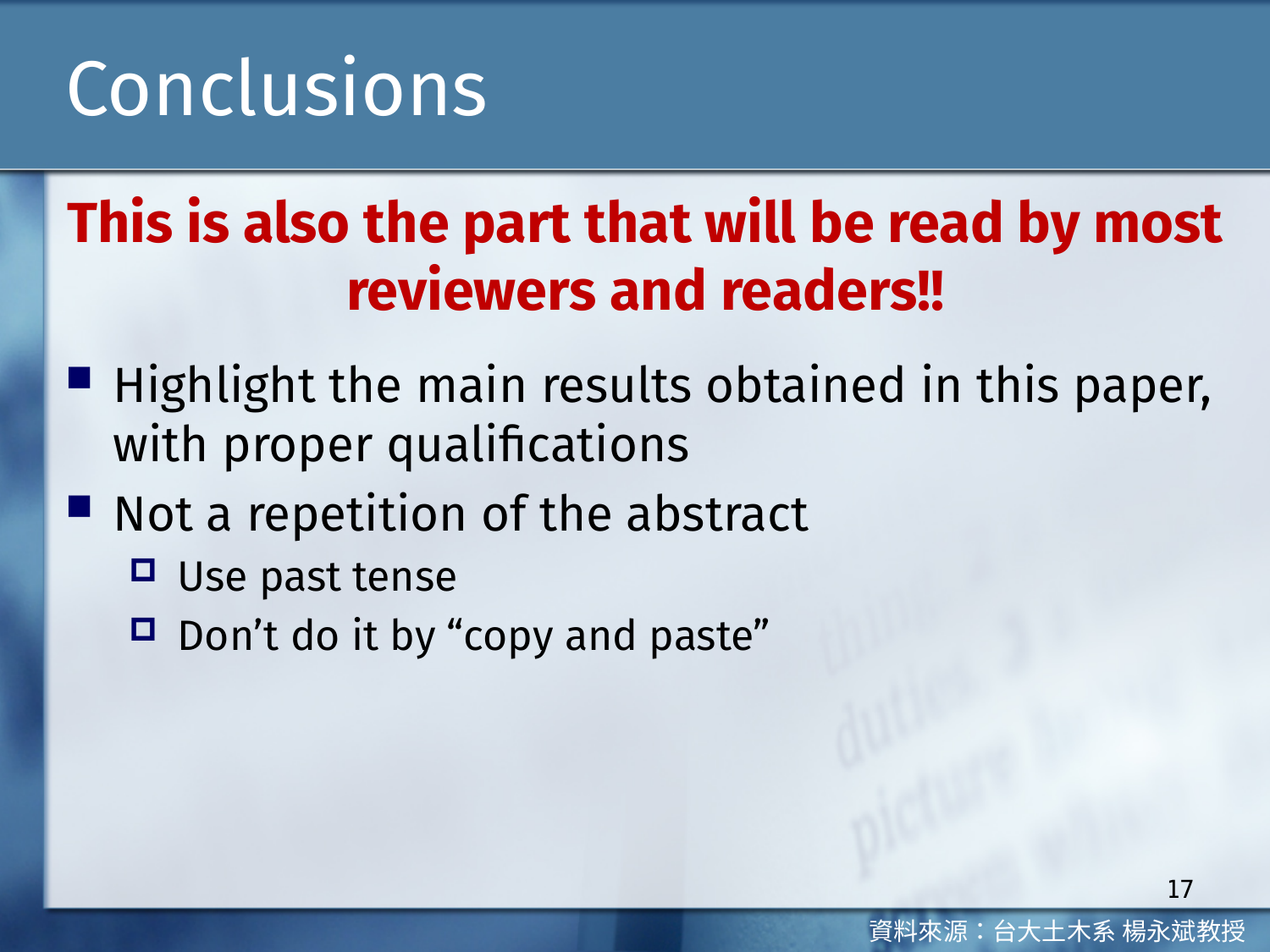

# Conclusions
This is also the part that will be read by most reviewers and readers!!
Highlight the main results obtained in this paper, with proper qualifications
Not a repetition of the abstract
Use past tense
Don’t do it by “copy and paste”
17
資料來源：台大土木系 楊永斌教授